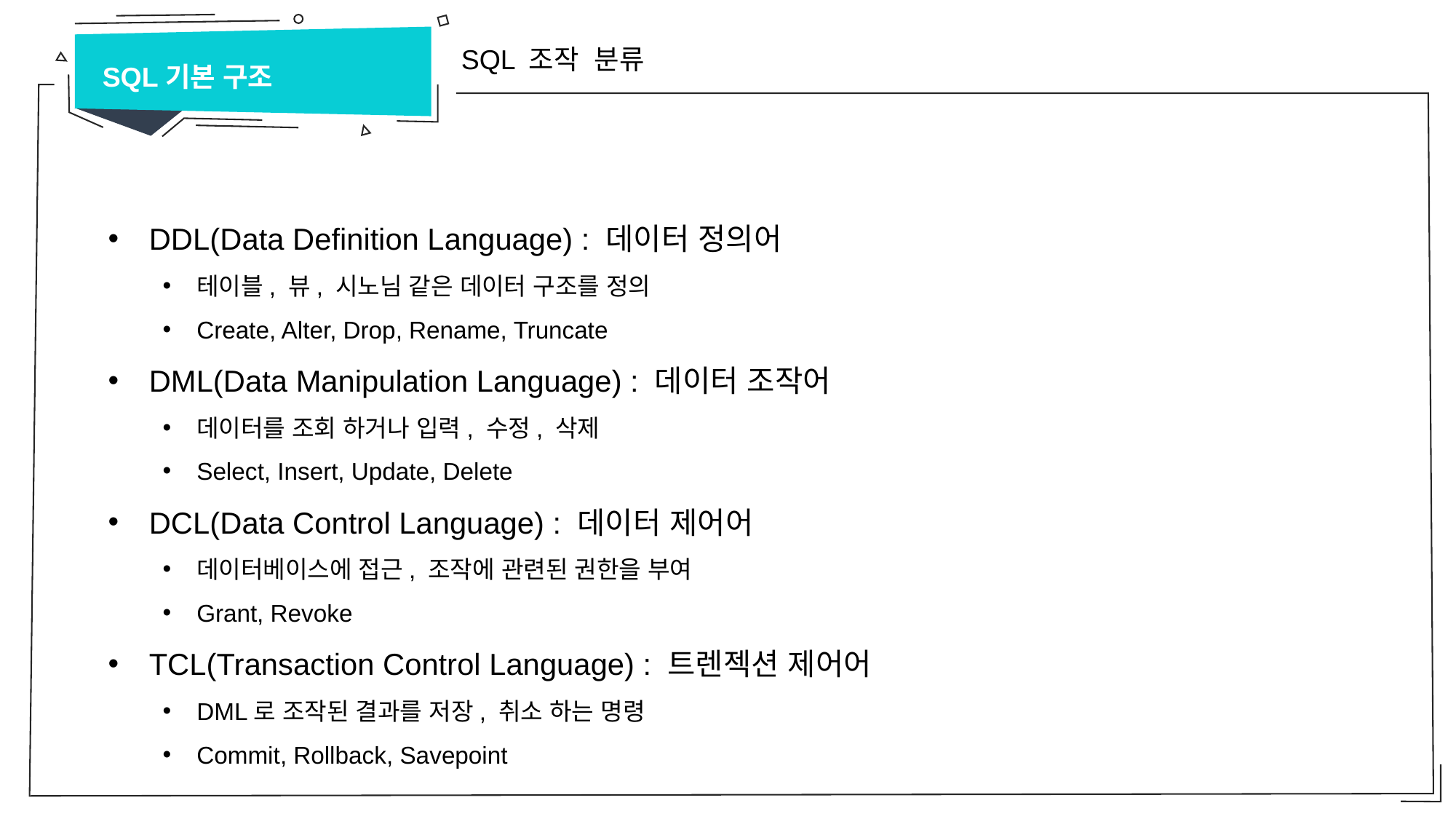

SQL 조작  분류
SQL기본 구조
DDL(Data Definition Language) : 데이터 정의어
테이블, 뷰, 시노님 같은 데이터 구조를 정의
Create, Alter, Drop, Rename, Truncate
DML(Data Manipulation Language) : 데이터 조작어
데이터를 조회 하거나 입력, 수정, 삭제
Select, Insert, Update, Delete
DCL(Data Control Language) : 데이터 제어어
데이터베이스에 접근, 조작에 관련된 권한을 부여
Grant, Revoke
TCL(Transaction Control Language) : 트렌젝션 제어어
DML로 조작된 결과를 저장, 취소 하는 명령
Commit, Rollback, Savepoint